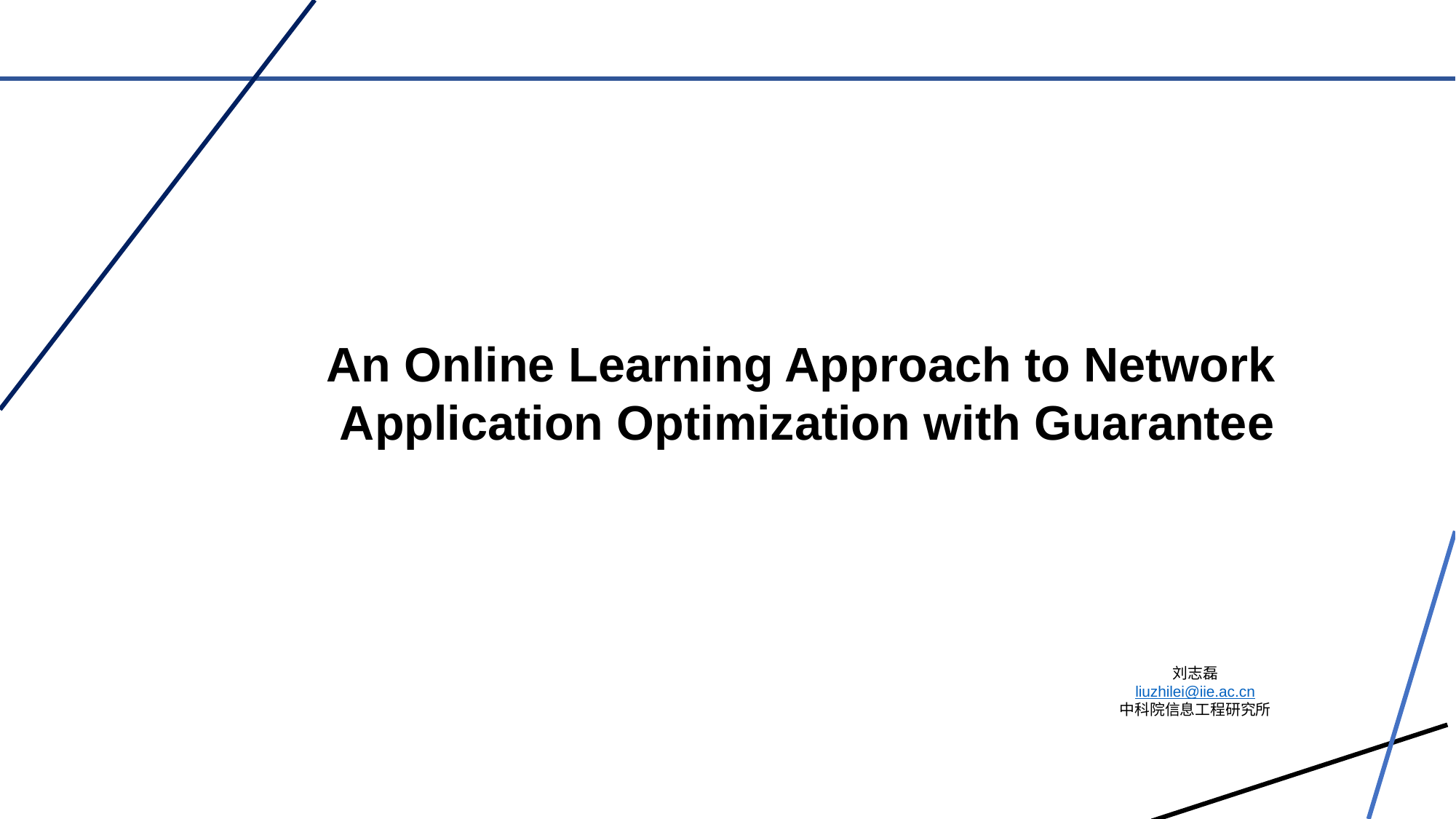

An Online Learning Approach to Network
         Application Optimization with Guarantee
刘志磊
liuzhilei@iie.ac.cn
中科院信息工程研究所